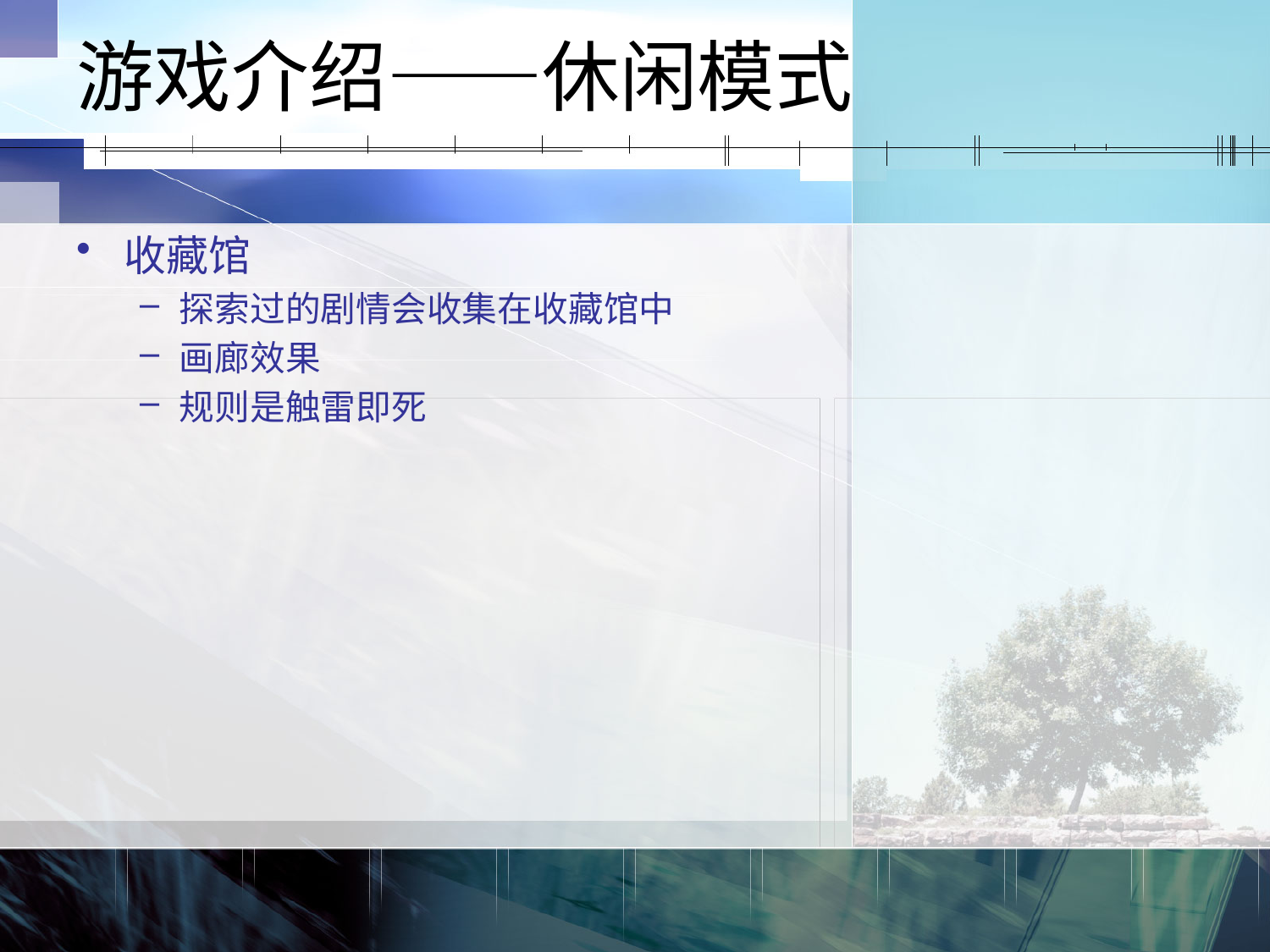

# 游戏介绍——休闲模式
收藏馆
探索过的剧情会收集在收藏馆中
画廊效果
规则是触雷即死